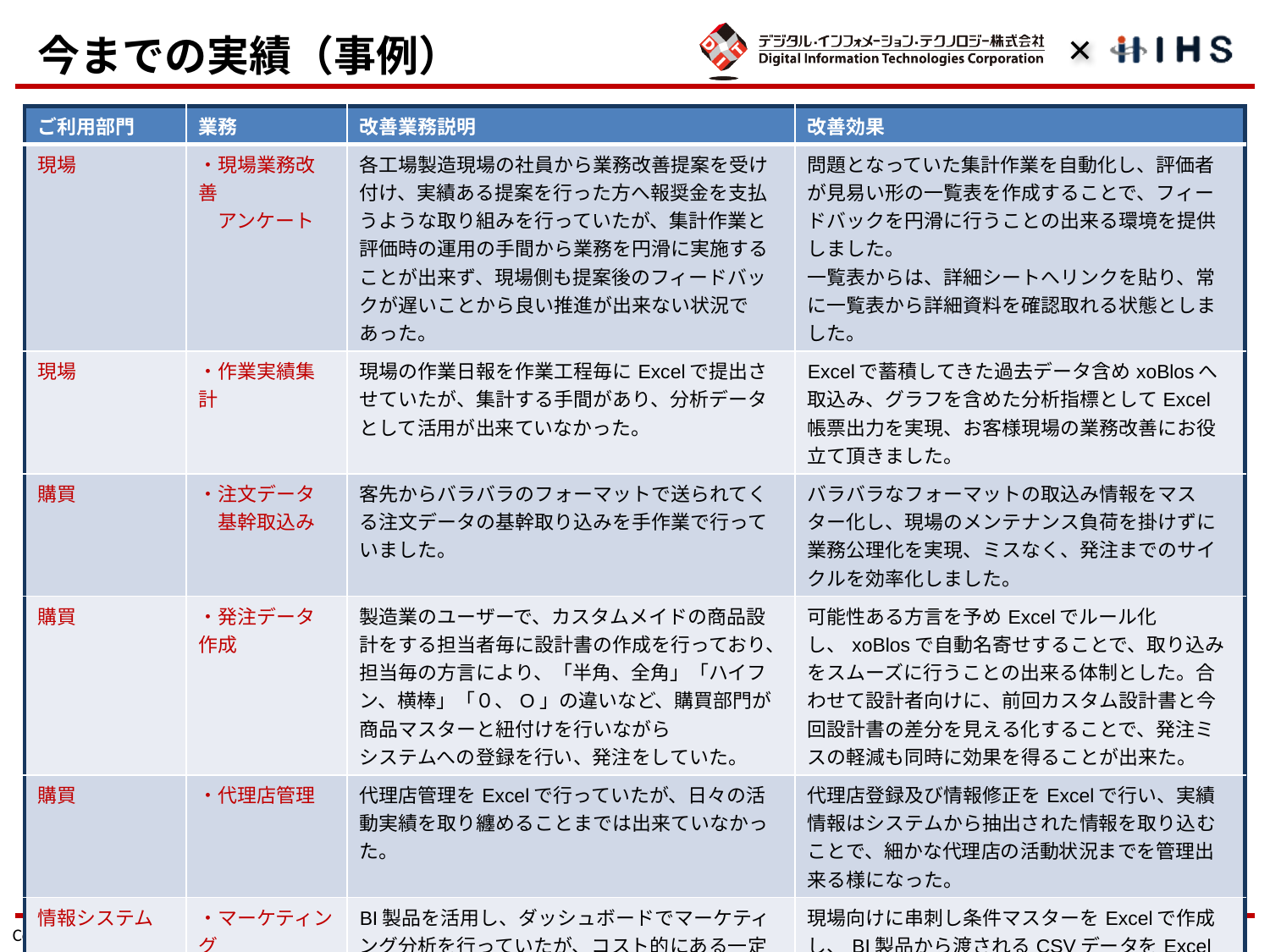

今までの実績（事例）
| ご利用部門 | 業務 | 改善業務説明 | 改善効果 |
| --- | --- | --- | --- |
| 現場 | ・現場業務改善　 　アンケート | 各工場製造現場の社員から業務改善提案を受け付け、実績ある提案を行った方へ報奨金を支払うような取り組みを行っていたが、集計作業と評価時の運用の手間から業務を円滑に実施することが出来ず、現場側も提案後のフィードバックが遅いことから良い推進が出来ない状況であった。 | 問題となっていた集計作業を自動化し、評価者が見易い形の一覧表を作成することで、フィードバックを円滑に行うことの出来る環境を提供しました。 一覧表からは、詳細シートへリンクを貼り、常に一覧表から詳細資料を確認取れる状態としました。 |
| 現場 | ・作業実績集計 | 現場の作業日報を作業工程毎にExcelで提出させていたが、集計する手間があり、分析データとして活用が出来ていなかった。 | Excelで蓄積してきた過去データ含めxoBlosへ取込み、グラフを含めた分析指標としてExcel帳票出力を実現、お客様現場の業務改善にお役立て頂きました。 |
| 購買 | ・注文データ 　基幹取込み | 客先からバラバラのフォーマットで送られてくる注文データの基幹取り込みを手作業で行っていました。 | バラバラなフォーマットの取込み情報をマスター化し、現場のメンテナンス負荷を掛けずに業務公理化を実現、ミスなく、発注までのサイクルを効率化しました。 |
| 購買 | ・発注データ作成 | 製造業のユーザーで、カスタムメイドの商品設計をする担当者毎に設計書の作成を行っており、担当毎の方言により、「半角、全角」「ハイフン、横棒」「０、O」の違いなど、購買部門が商品マスターと紐付けを行いながら システムへの登録を行い、発注をしていた。 | 可能性ある方言を予めExcelでルール化し、xoBlosで自動名寄せすることで、取り込みをスムーズに行うことの出来る体制とした。合わせて設計者向けに、前回カスタム設計書と今回設計書の差分を見える化することで、発注ミスの軽減も同時に効果を得ることが出来た。 |
| 購買 | ・代理店管理 | 代理店管理をExcelで行っていたが、日々の活動実績を取り纏めることまでは出来ていなかった。 | 代理店登録及び情報修正をExcelで行い、実績情報はシステムから抽出された情報を取り込むことで、細かな代理店の活動状況までを管理出来る様になった。 |
| 情報システム | ・マーケティング 　情報提供 | BI製品を活用し、ダッシュボードでマーケティング分析を行っていたが、コスト的にある一定の層だけが、活用出来ている状況で、各現場の担当者へはCSVでデータを提供する形で分析の負担を与えていた。 | 現場向けに串刺し条件マスターをExcelで作成し、BI製品から渡されるCSVデータをExcel帳票として作成、求めていた資料の作成をピボットデータ含め作成することが出来、判断を早めることに成功した。 |
| 情報システム | ・システム間連携 | 現場で、目的ごとにシステムの検討を行い、導入を行っていった結果、横の連携の出来ないシステムが複数存在する形となってしまった。 | お互いのシステムにインターフェイスを作成すには、費用が高く、xoBlosを中間ハブの役割で活用し、夜間に無人でデータ連携を行うことが可能となった。 |
11